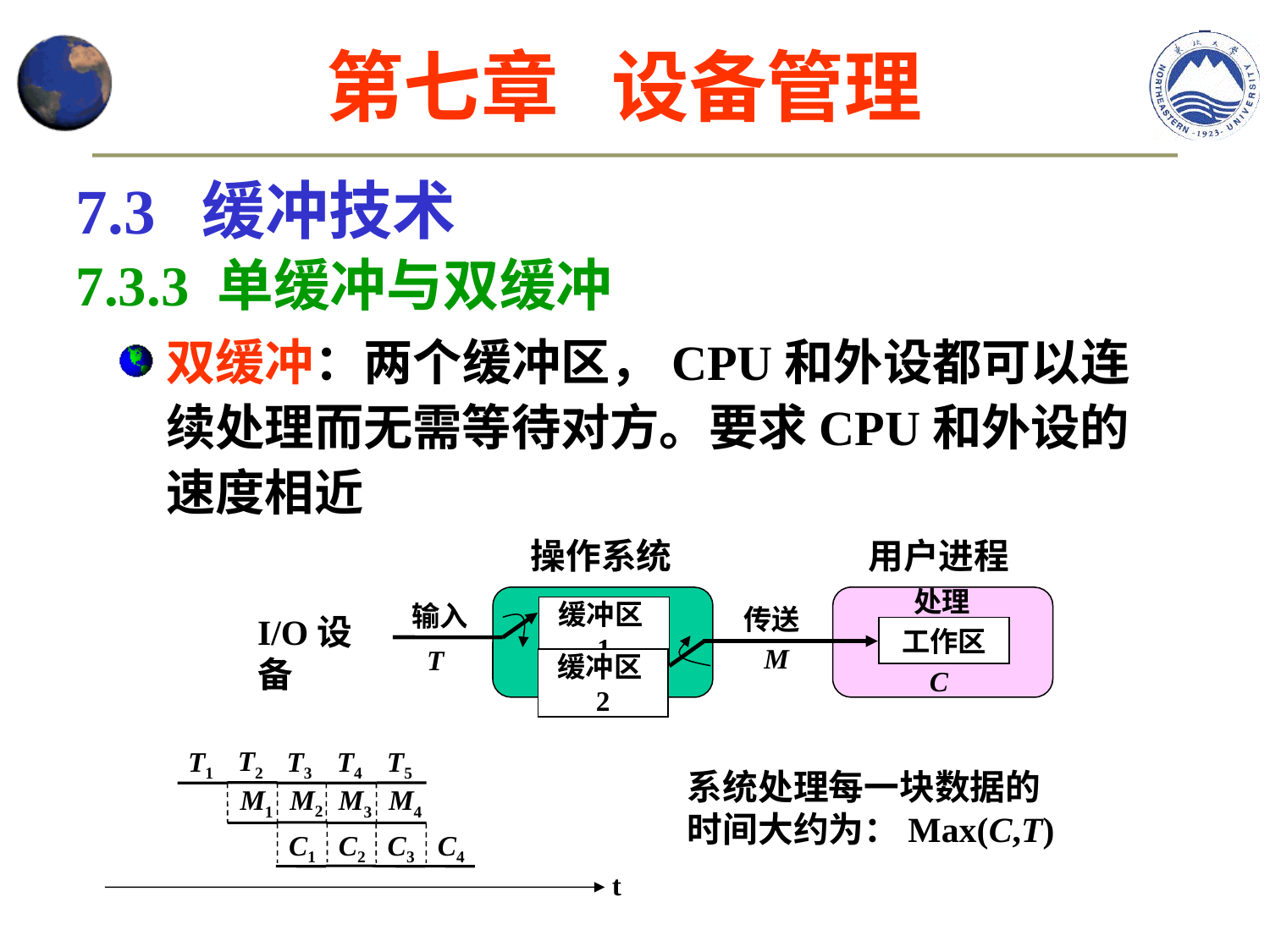

第七章   设备管理

7.3  缓冲技术
7.3.3 单缓冲与双缓冲
双缓冲：两个缓冲区，CPU和外设都可以连续处理而无需等待对方。要求CPU和外设的速度相近
操作系统
用户进程
处理

输入
传送
缓冲区1
I/O设备

工作区
M

T

缓冲区2
C
T2
M2

C2
T5

T1
M1

C1
T3
M3

C3
T4
M4

C4
系统处理每一块数据的时间大约为：Max(C,T)
t